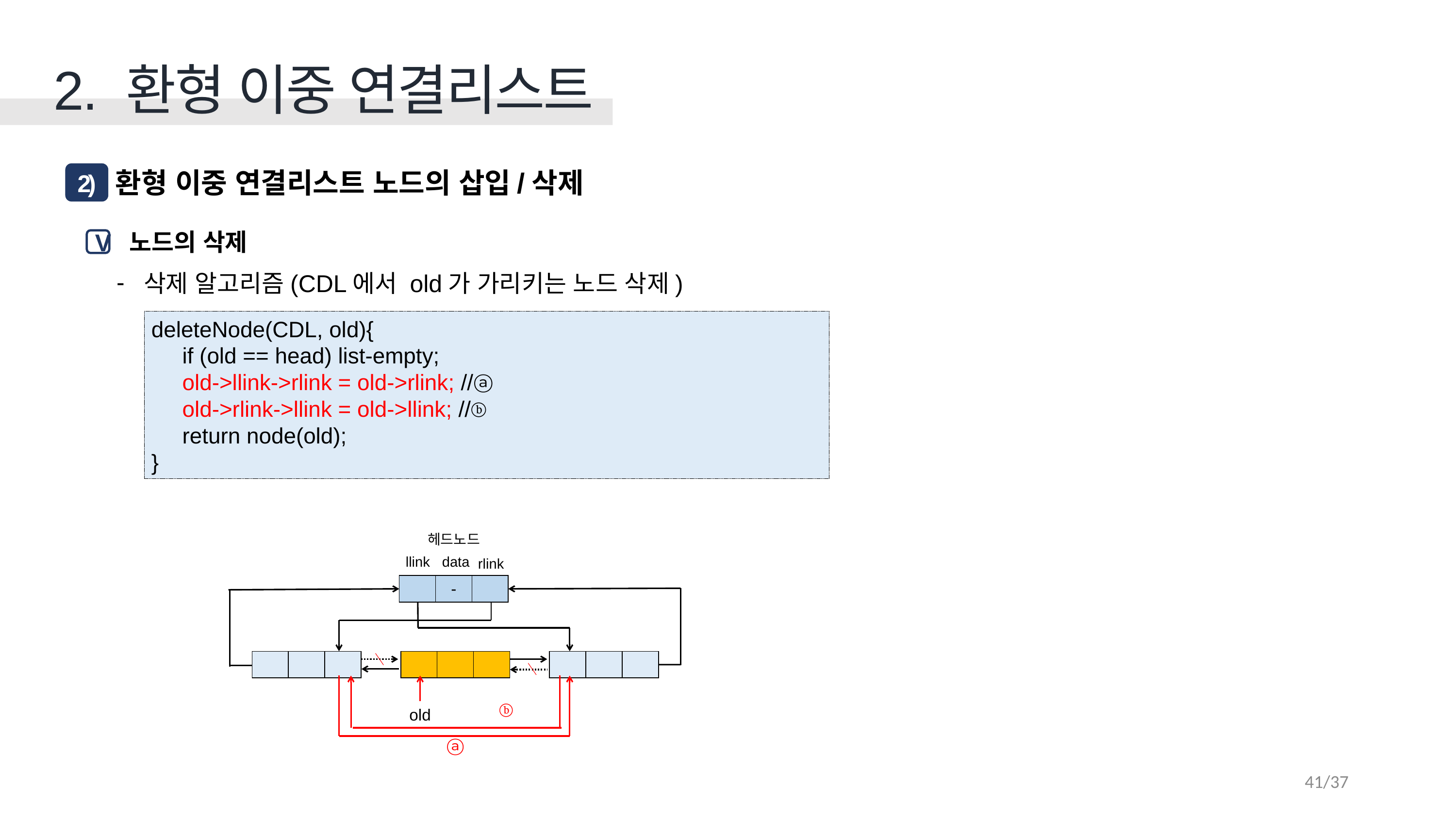

2. 환형 이중 연결리스트

 환형 이중 연결리스트 노드의 삽입/삭제
2)
 노드의 삭제

삭제 알고리즘(CDL에서 old가 가리키는 노드 삭제)
V
deleteNode(CDL, old){
     if (old == head) list-empty;
     old->llink->rlink = old->rlink; //ⓐ
     old->rlink->llink = old->llink; //ⓑ
     return node(old);
}
헤드노드
llink
data
rlink
|  | - |  |
| --- | --- | --- |
|  |  |  |
| --- | --- | --- |
|  |  |  |
| --- | --- | --- |
|  |  |  |
| --- | --- | --- |
ⓑ
old
ⓐ
41/37